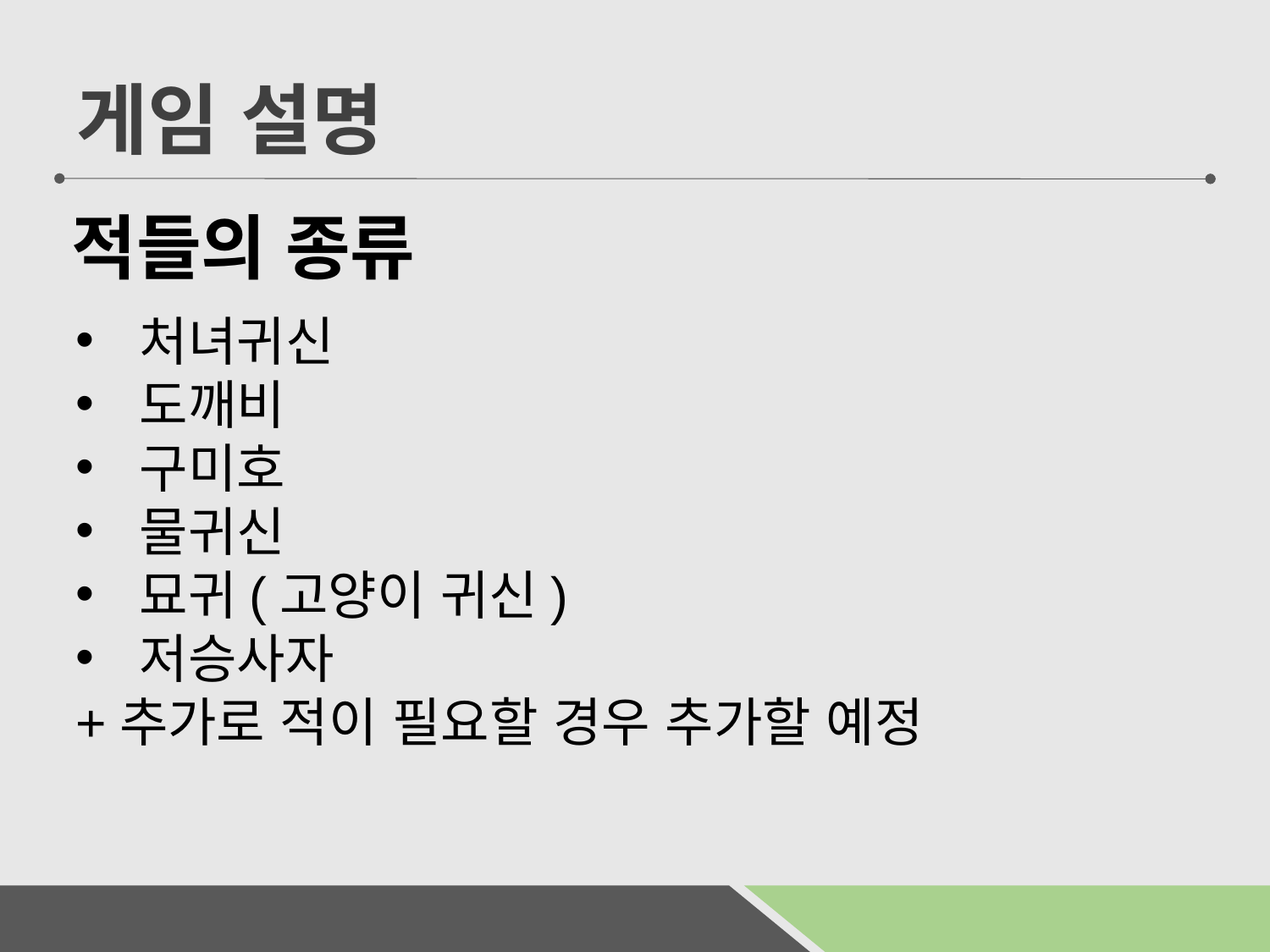

게임 설명
적들의 종류
처녀귀신
도깨비
구미호
물귀신
묘귀(고양이 귀신)
저승사자
+추가로 적이 필요할 경우 추가할 예정